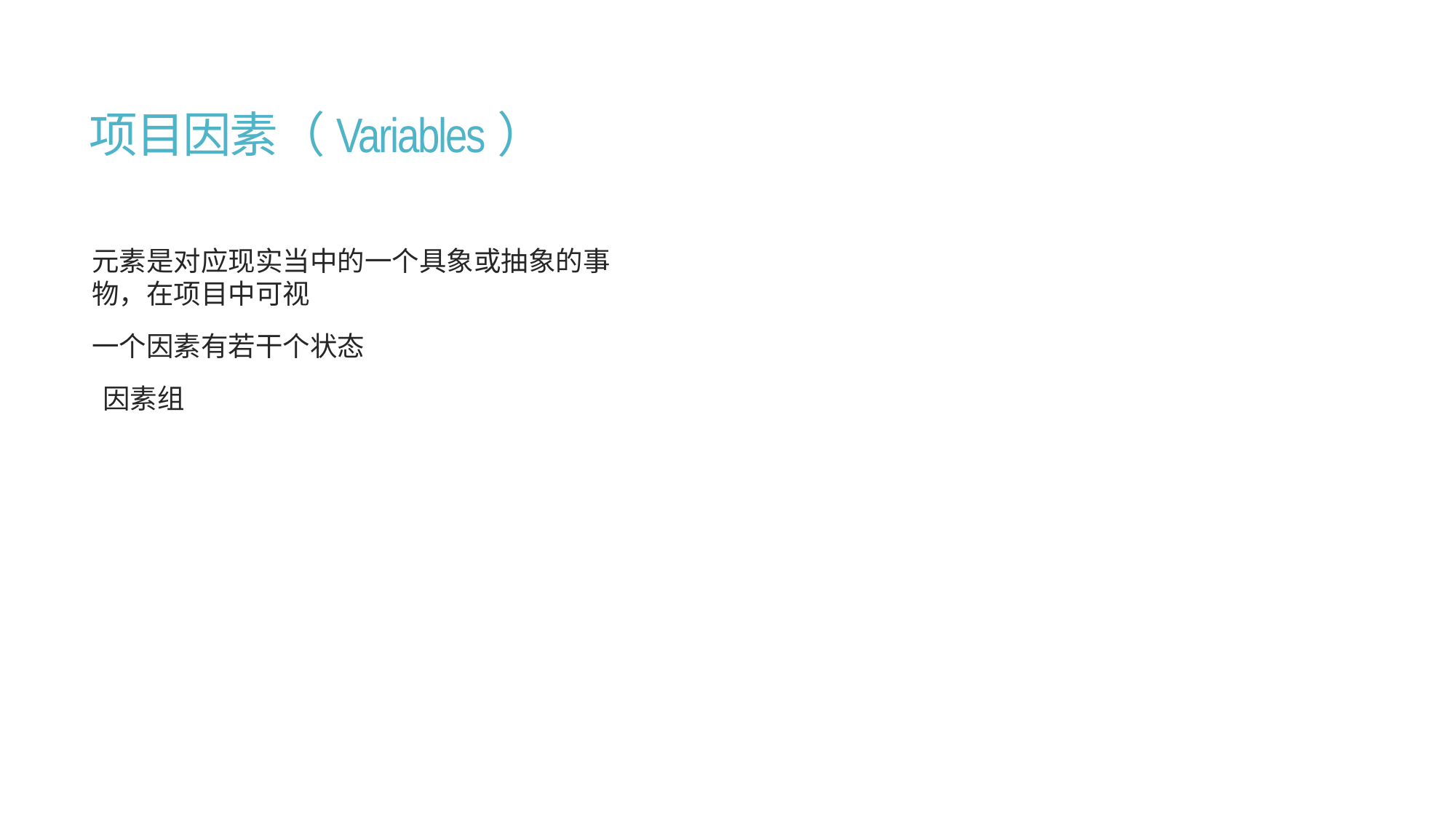

# 项目因素（Variables）
元素是对应现实当中的一个具象或抽象的事物，在项目中可视
一个因素有若干个状态
因素组